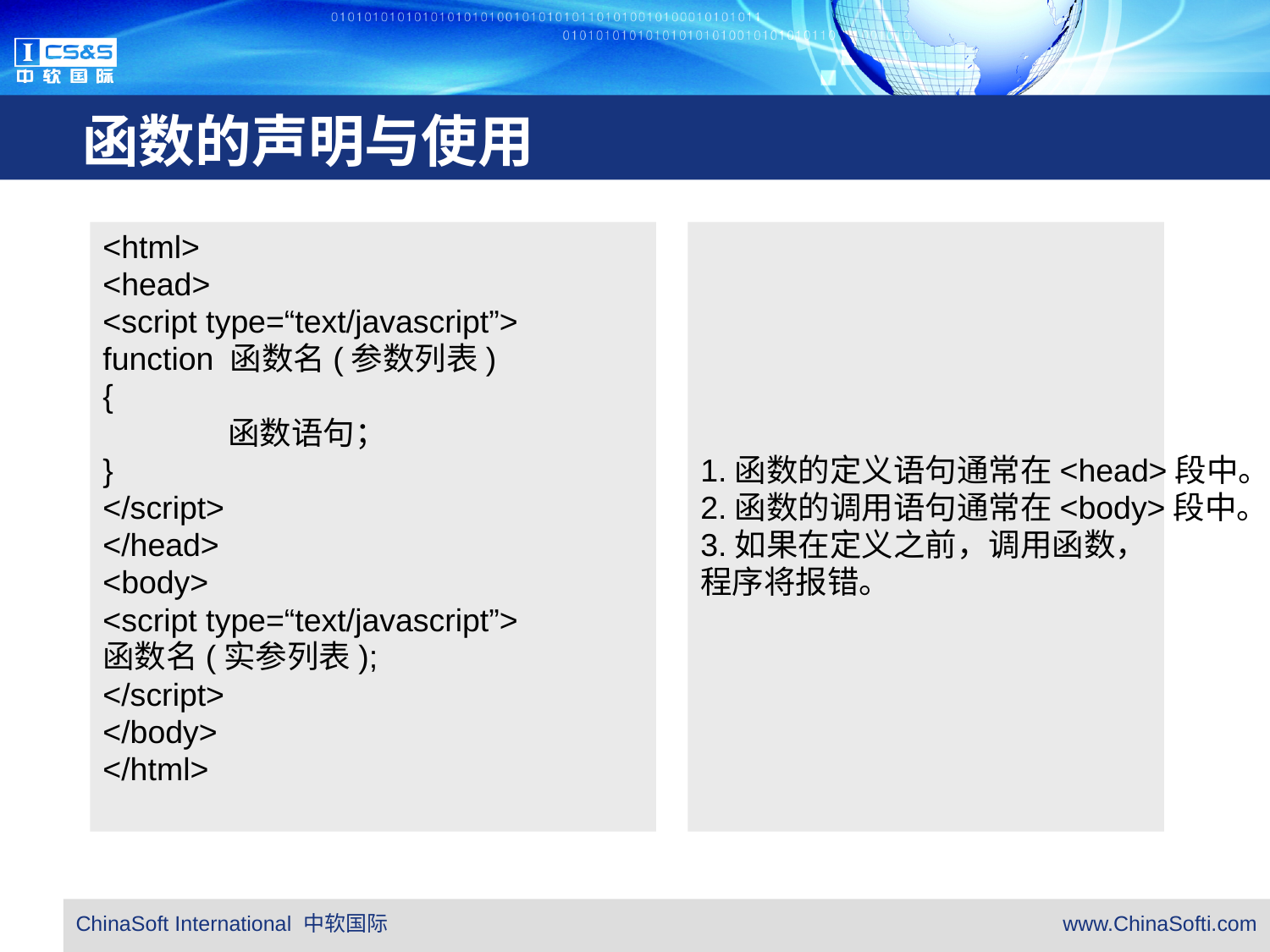

# 函数的声明与使用
<html>
<head>
<script type=“text/javascript”>
function 函数名(参数列表)
{
	函数语句；
}
</script>
</head>
<body>
<script type=“text/javascript”>
函数名(实参列表);
</script>
</body>
</html>

1.函数的定义语句通常在<head>段中。
2.函数的调用语句通常在<body>段中。
3.如果在定义之前，调用函数，
程序将报错。